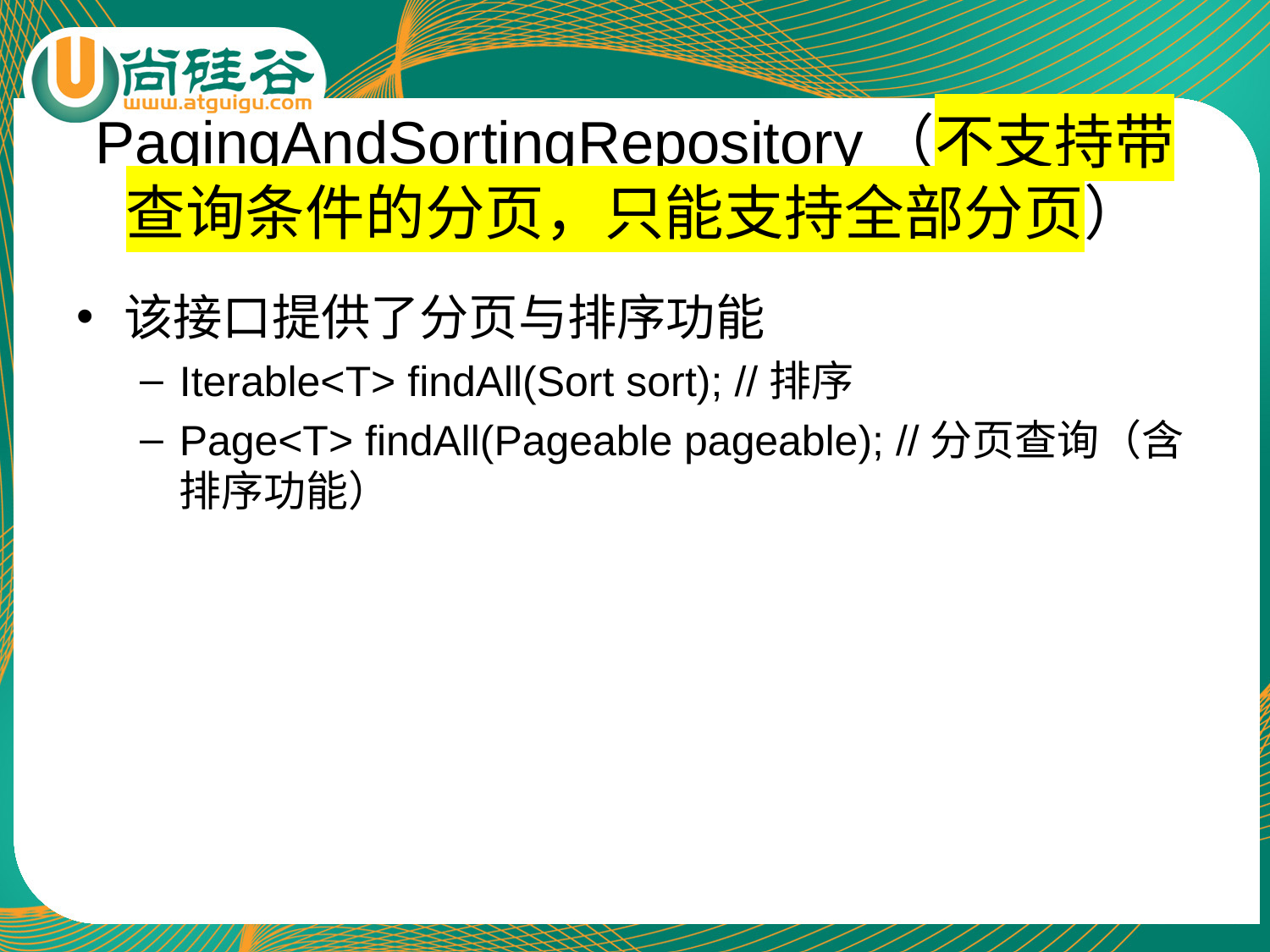

# PagingAndSortingRepository（不支持带查询条件的分页，只能支持全部分页）
该接口提供了分页与排序功能
Iterable<T> findAll(Sort sort); //排序
Page<T> findAll(Pageable pageable); //分页查询（含排序功能）